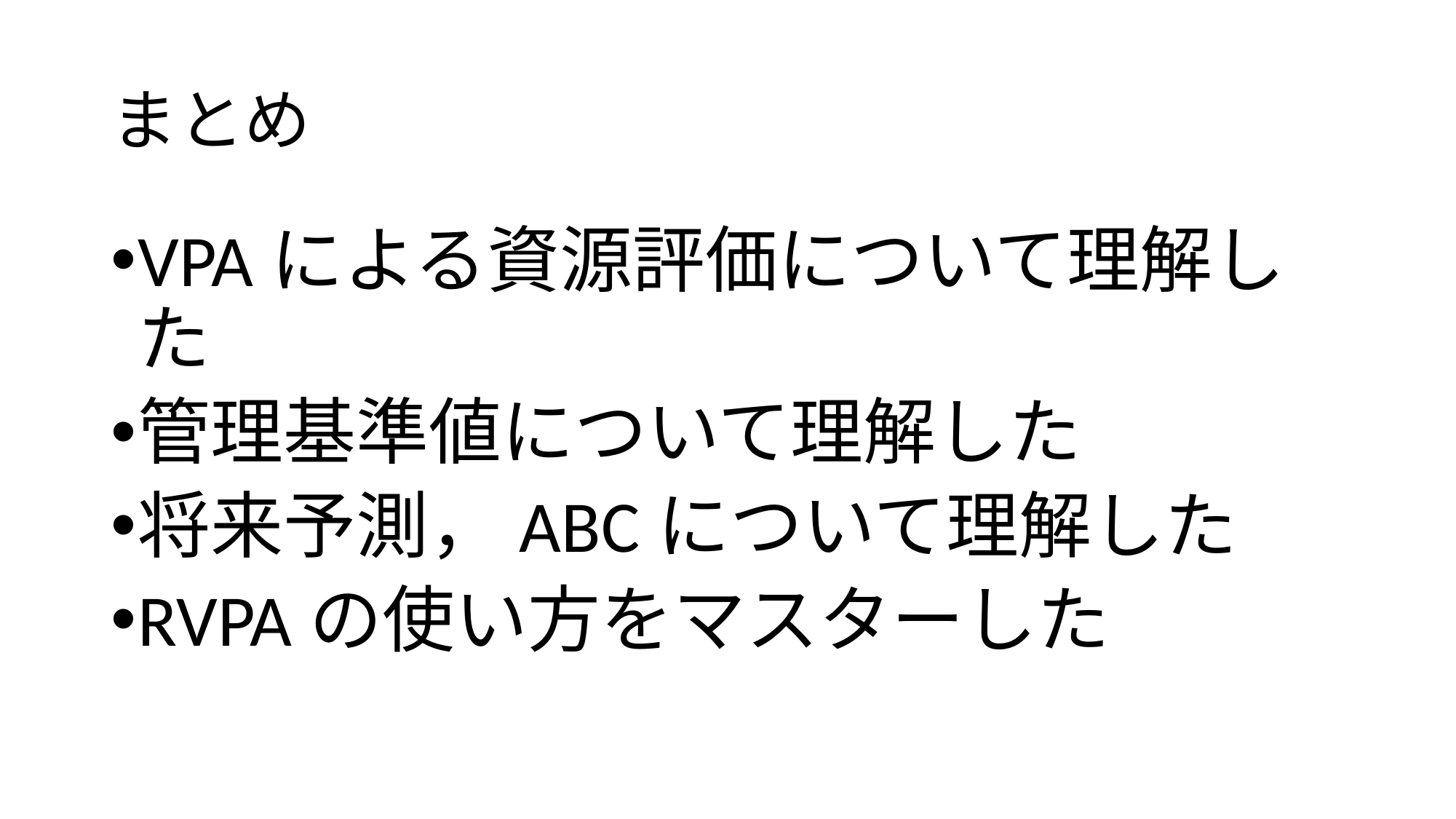

# まとめ
VPAによる資源評価について理解した
管理基準値について理解した
将来予測，ABCについて理解した
RVPAの使い方をマスターした